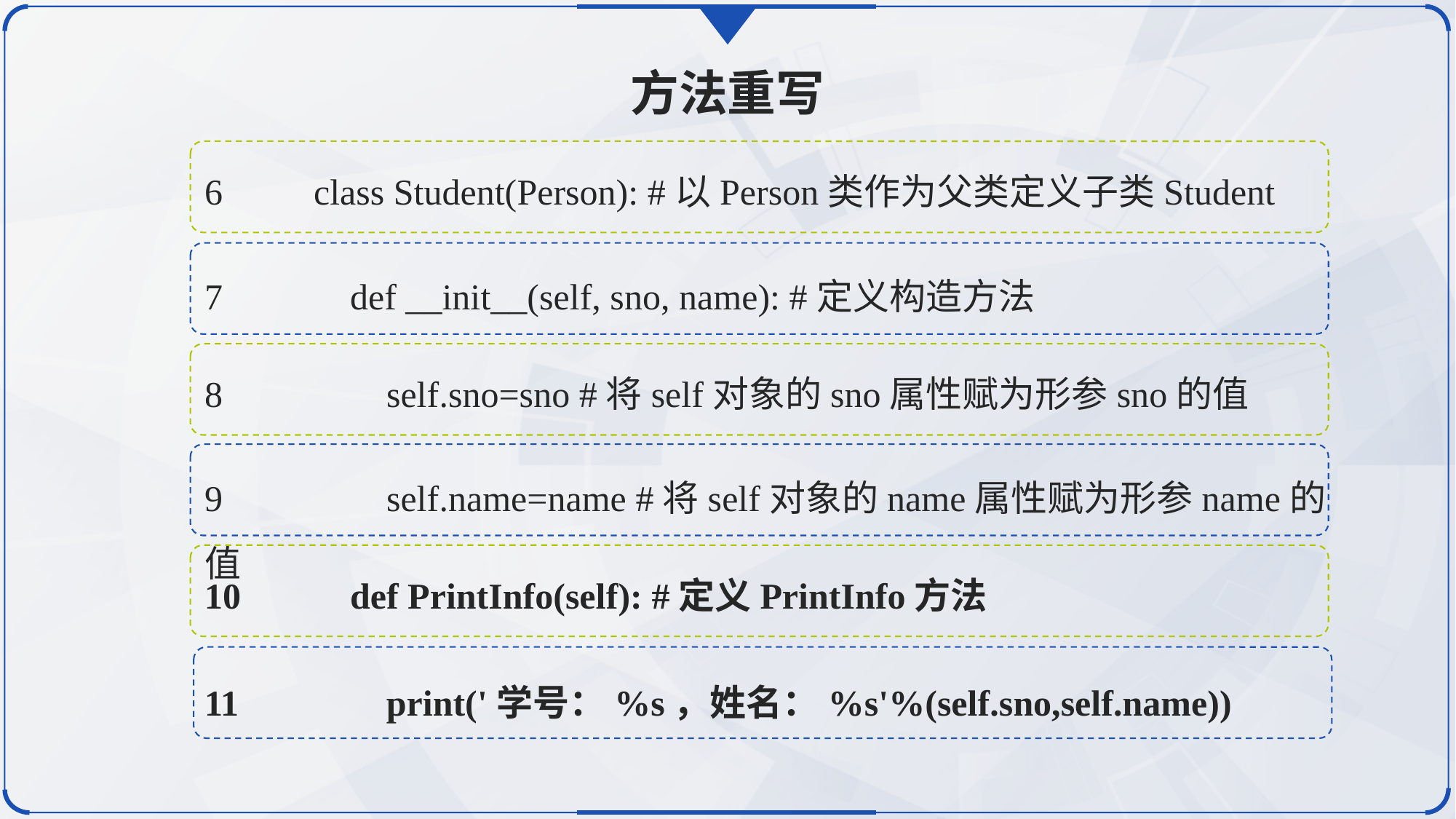

方法重写

6	class Student(Person): #以Person类作为父类定义子类Student

7	    def __init__(self, sno, name): #定义构造方法

8	        self.sno=sno #将self对象的sno属性赋为形参sno的值

9	        self.name=name #将self对象的name属性赋为形参name的值

10	    def PrintInfo(self): #定义PrintInfo方法

11	        print('学号：%s，姓名：%s'%(self.sno,self.name))